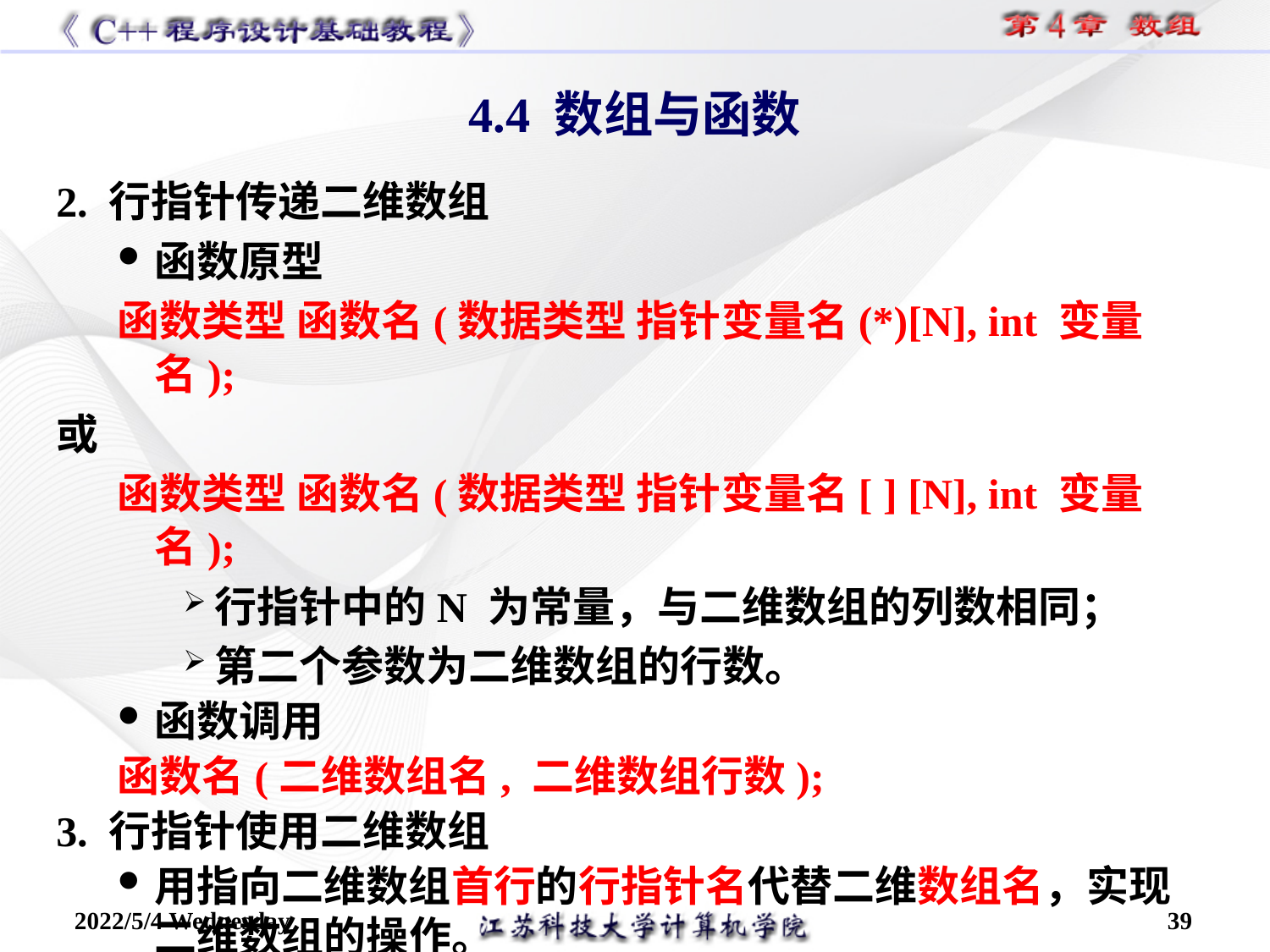

4.4 数组与函数
2. 行指针传递二维数组
函数原型
函数类型 函数名(数据类型 指针变量名(*)[N], int 变量名);
或
函数类型 函数名(数据类型 指针变量名[ ] [N], int 变量名);
行指针中的N 为常量，与二维数组的列数相同；
第二个参数为二维数组的行数。
函数调用
函数名(二维数组名, 二维数组行数);
3. 行指针使用二维数组
用指向二维数组首行的行指针名代替二维数组名，实现二维数组的操作。